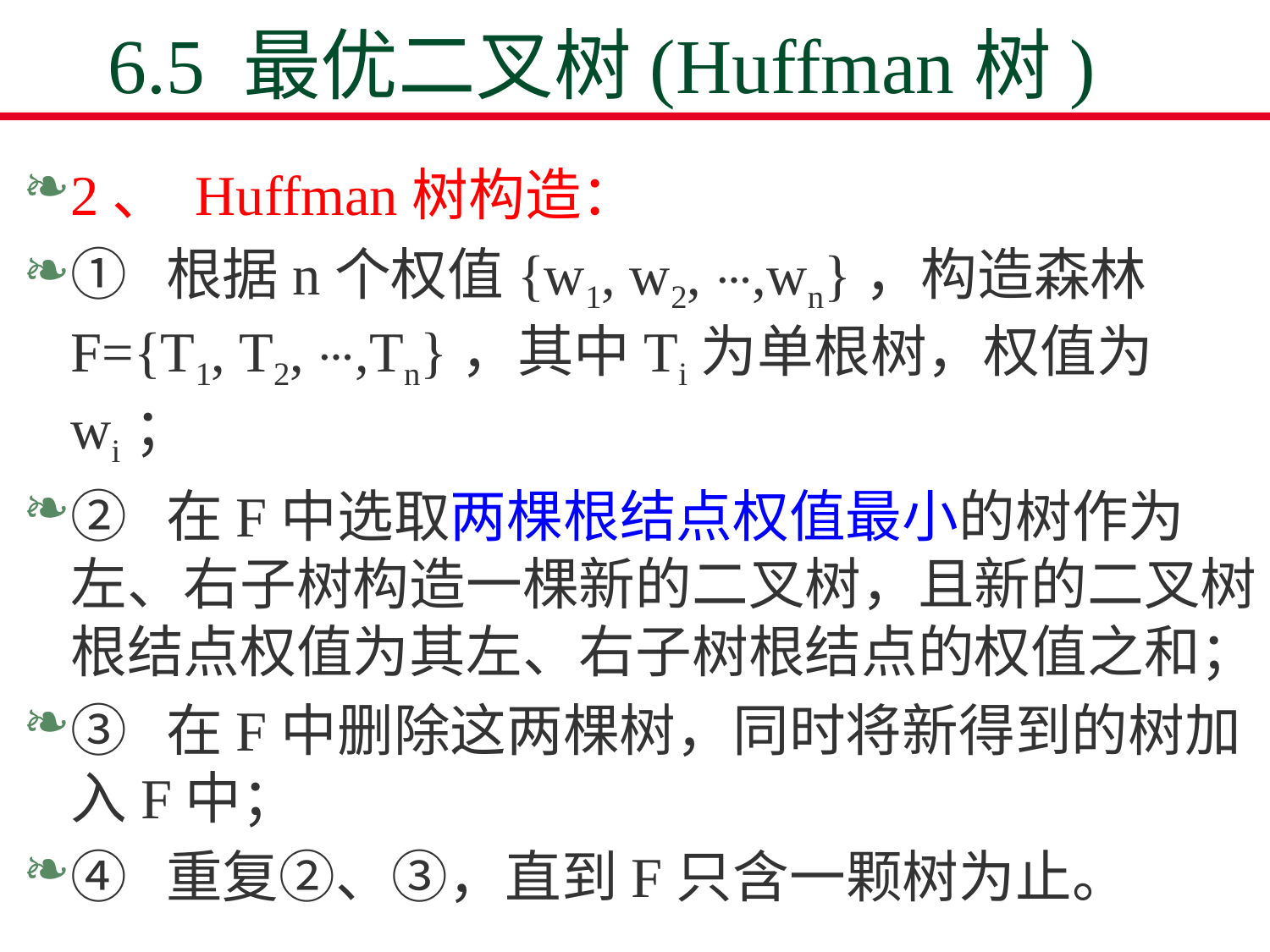

# 6.5 最优二叉树(Huffman树)
2、 Huffman树构造：
①  根据n个权值{w1, w2, ⋯,wn}，构造森林F={T1, T2, ⋯,Tn}，其中Ti为单根树，权值为wi；
②  在F中选取两棵根结点权值最小的树作为左、右子树构造一棵新的二叉树，且新的二叉树根结点权值为其左、右子树根结点的权值之和；
③  在F中删除这两棵树，同时将新得到的树加入F中；
④  重复②、③，直到F只含一颗树为止。